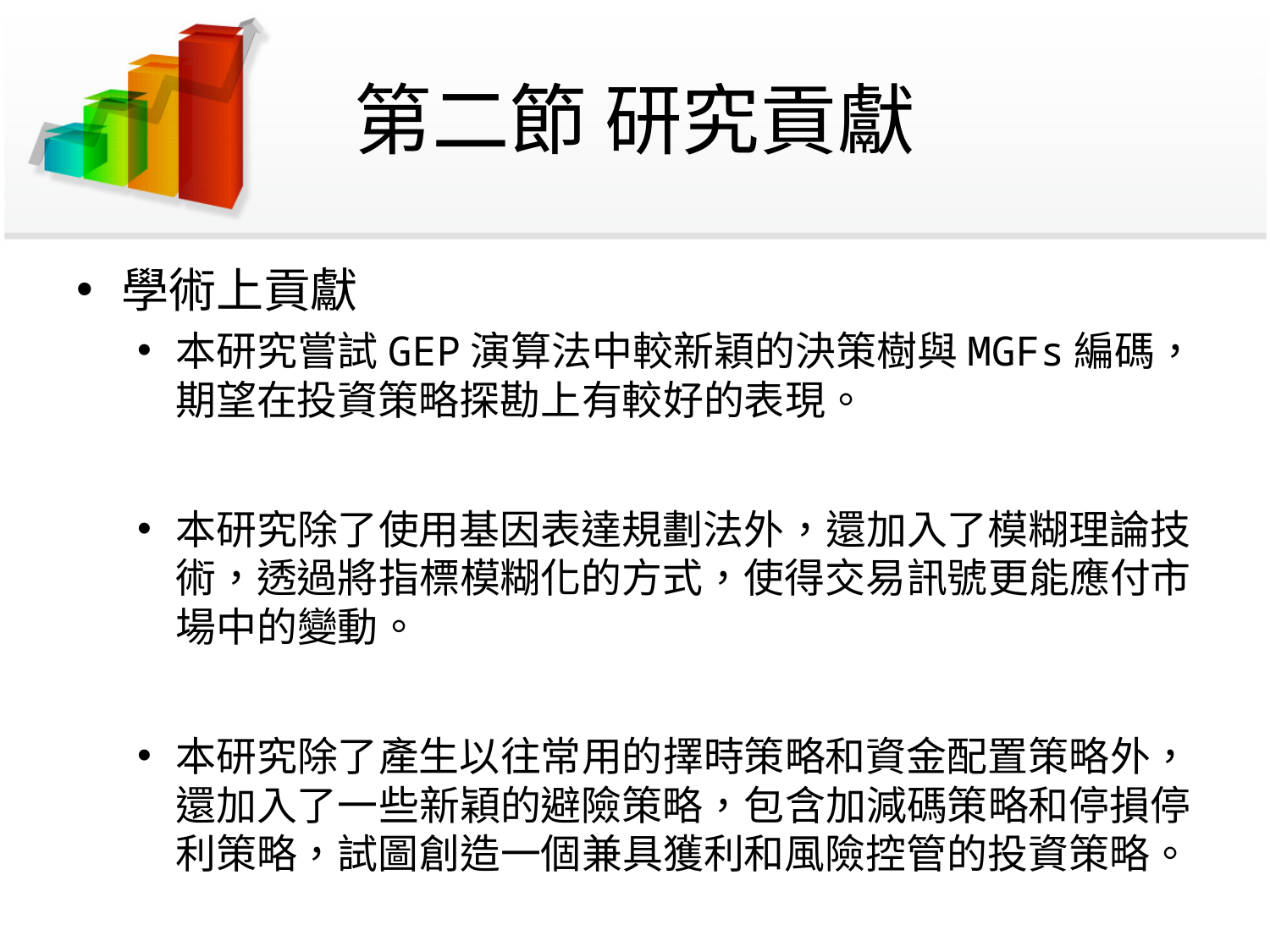

# 第二節 研究貢獻
學術上貢獻
本研究嘗試GEP演算法中較新穎的決策樹與MGFs編碼，期望在投資策略探勘上有較好的表現。

本研究除了使用基因表達規劃法外，還加入了模糊理論技術，透過將指標模糊化的方式，使得交易訊號更能應付市場中的變動。

本研究除了產生以往常用的擇時策略和資金配置策略外，還加入了一些新穎的避險策略，包含加減碼策略和停損停利策略，試圖創造一個兼具獲利和風險控管的投資策略。